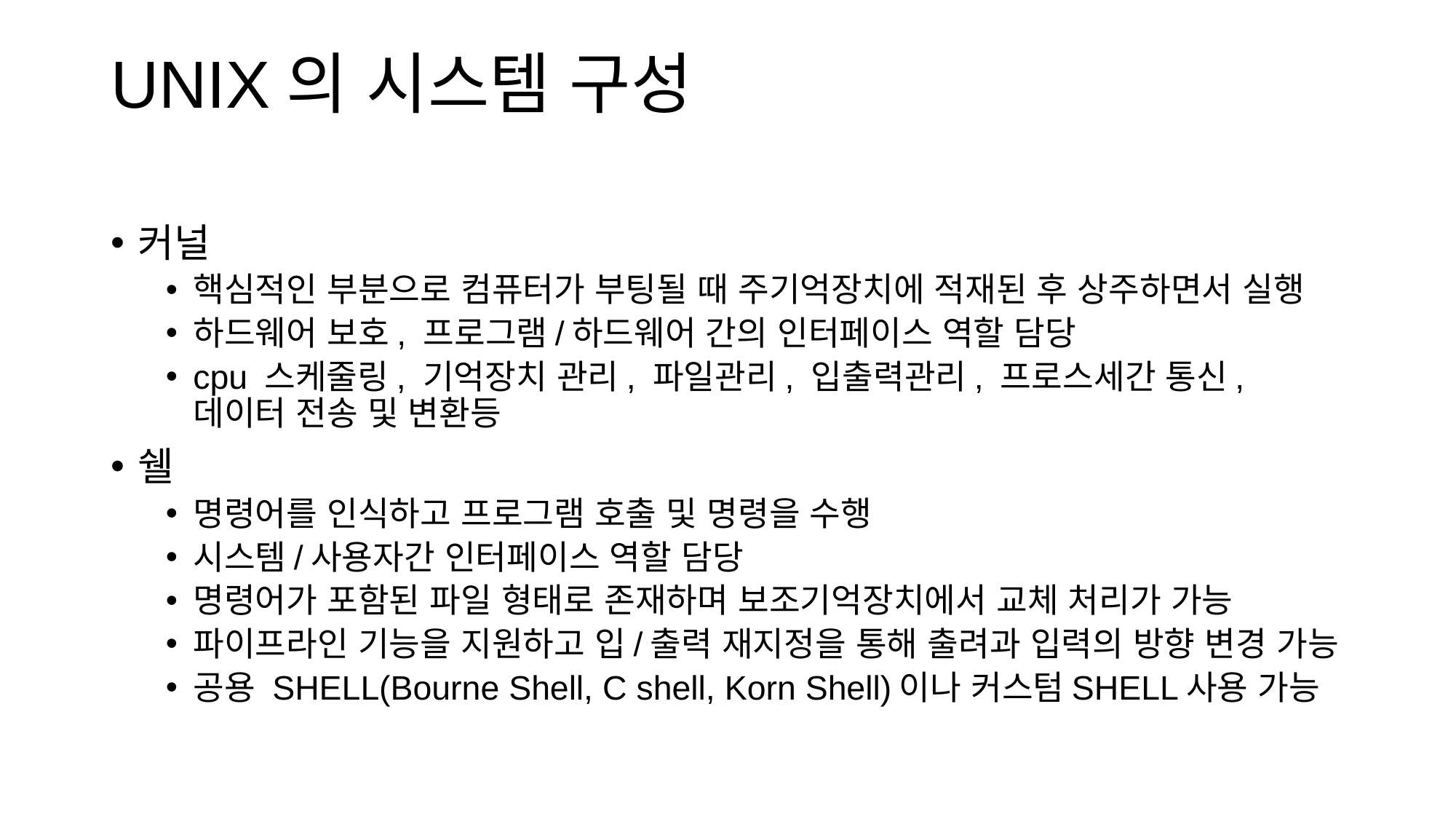

# UNIX의 시스템 구성

커널
핵심적인 부분으로 컴퓨터가 부팅될 때 주기억장치에 적재된 후 상주하면서 실행
하드웨어 보호, 프로그램/하드웨어 간의 인터페이스 역할 담당
cpu 스케줄링, 기억장치 관리, 파일관리, 입출력관리, 프로스세간 통신, 데이터 전송 및 변환등
쉘
명령어를 인식하고 프로그램 호출 및 명령을 수행
시스템/사용자간 인터페이스 역할 담당
명령어가 포함된 파일 형태로 존재하며 보조기억장치에서 교체 처리가 가능
파이프라인 기능을 지원하고 입/출력 재지정을 통해 출려과 입력의 방향 변경 가능
공용 SHELL(Bourne Shell, C shell, Korn Shell)이나 커스텀SHELL사용 가능